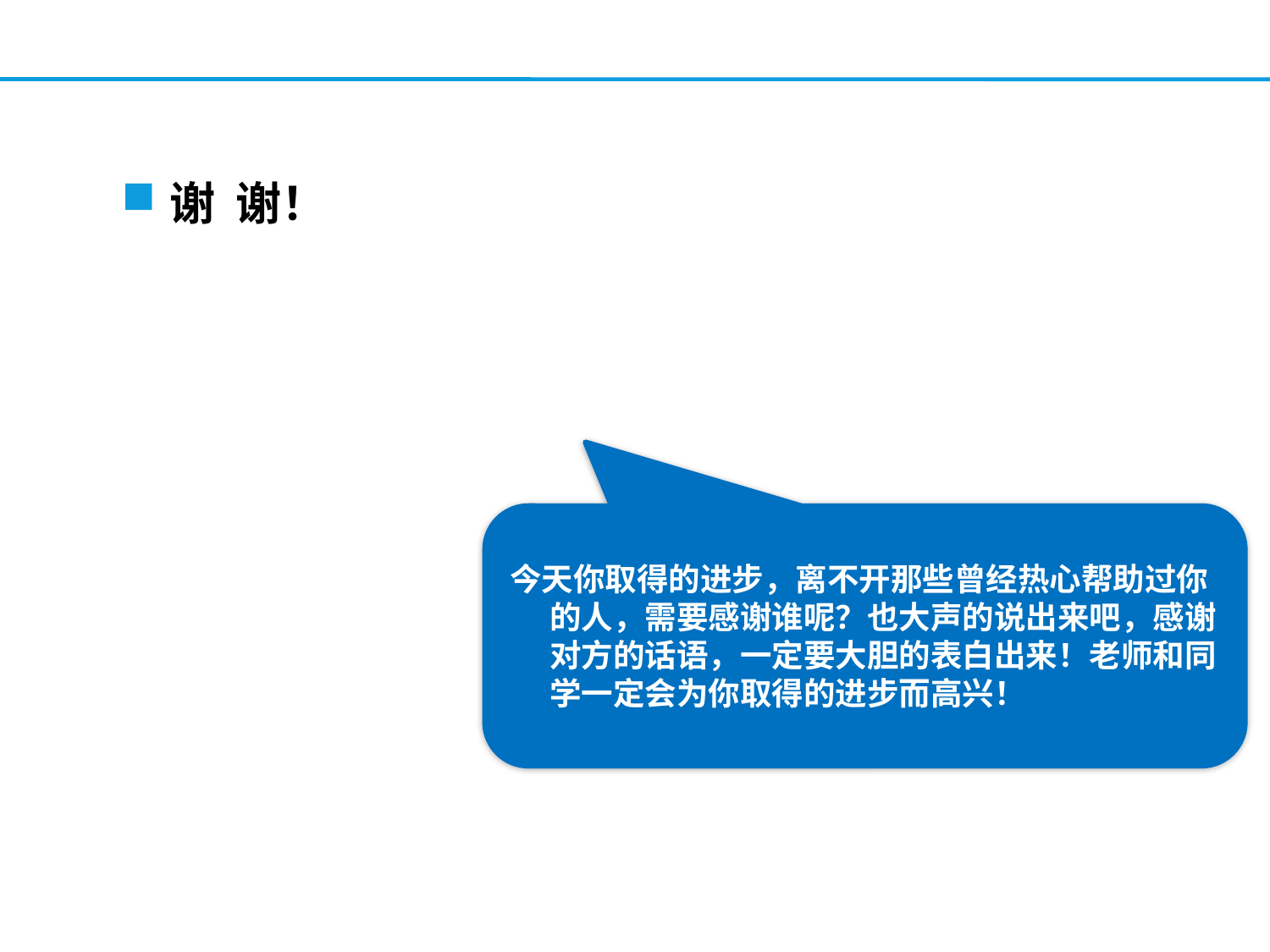

谢  谢！
今天你取得的进步，离不开那些曾经热心帮助过你的人，需要感谢谁呢？也大声的说出来吧，感谢对方的话语，一定要大胆的表白出来！老师和同学一定会为你取得的进步而高兴！